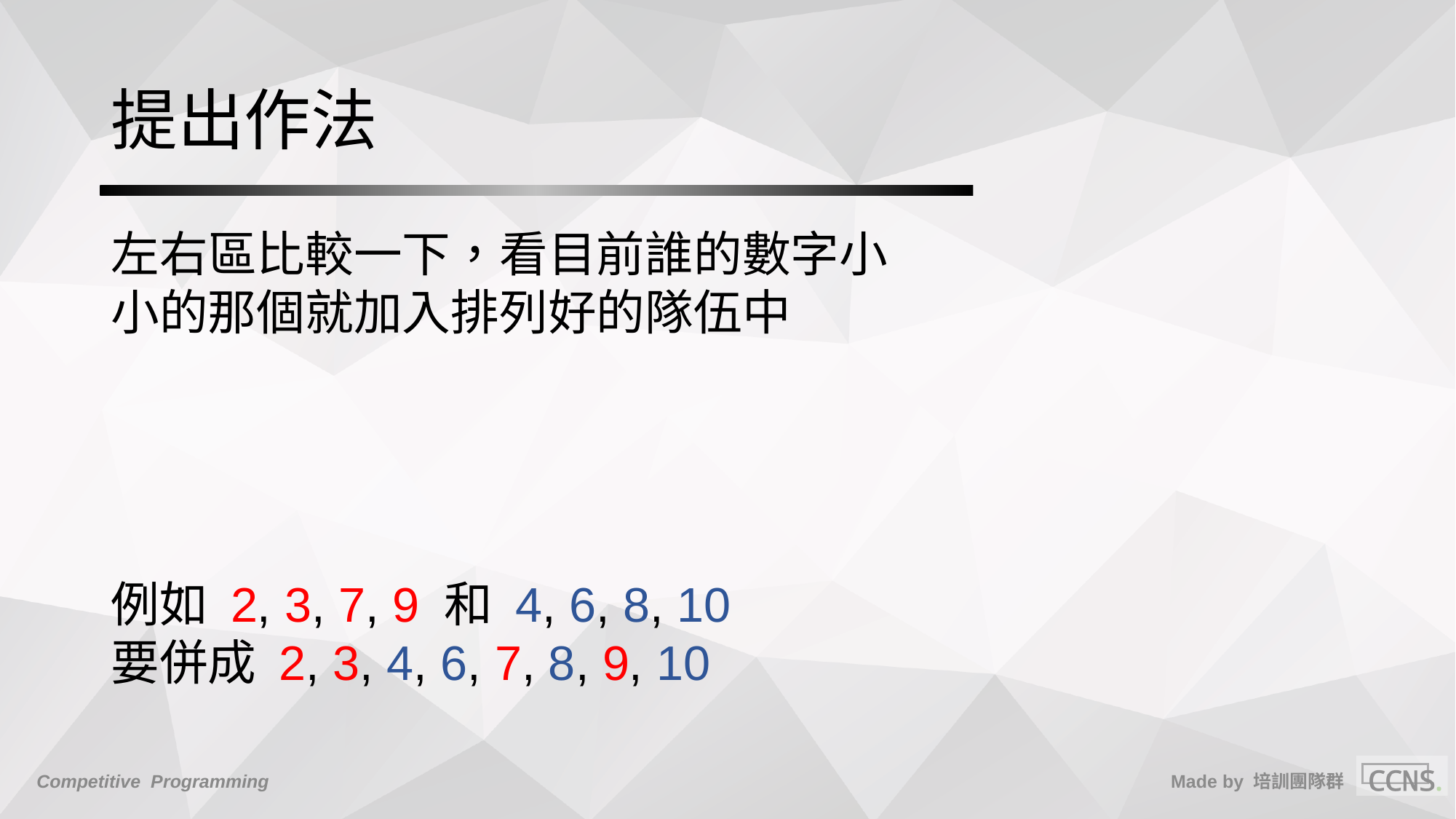

# 提出作法
左右區比較一下，看目前誰的數字小
小的那個就加入排列好的隊伍中

例如 2, 3, 7, 9 和 4, 6, 8, 10
要併成 2, 3, 4, 6, 7, 8, 9, 10